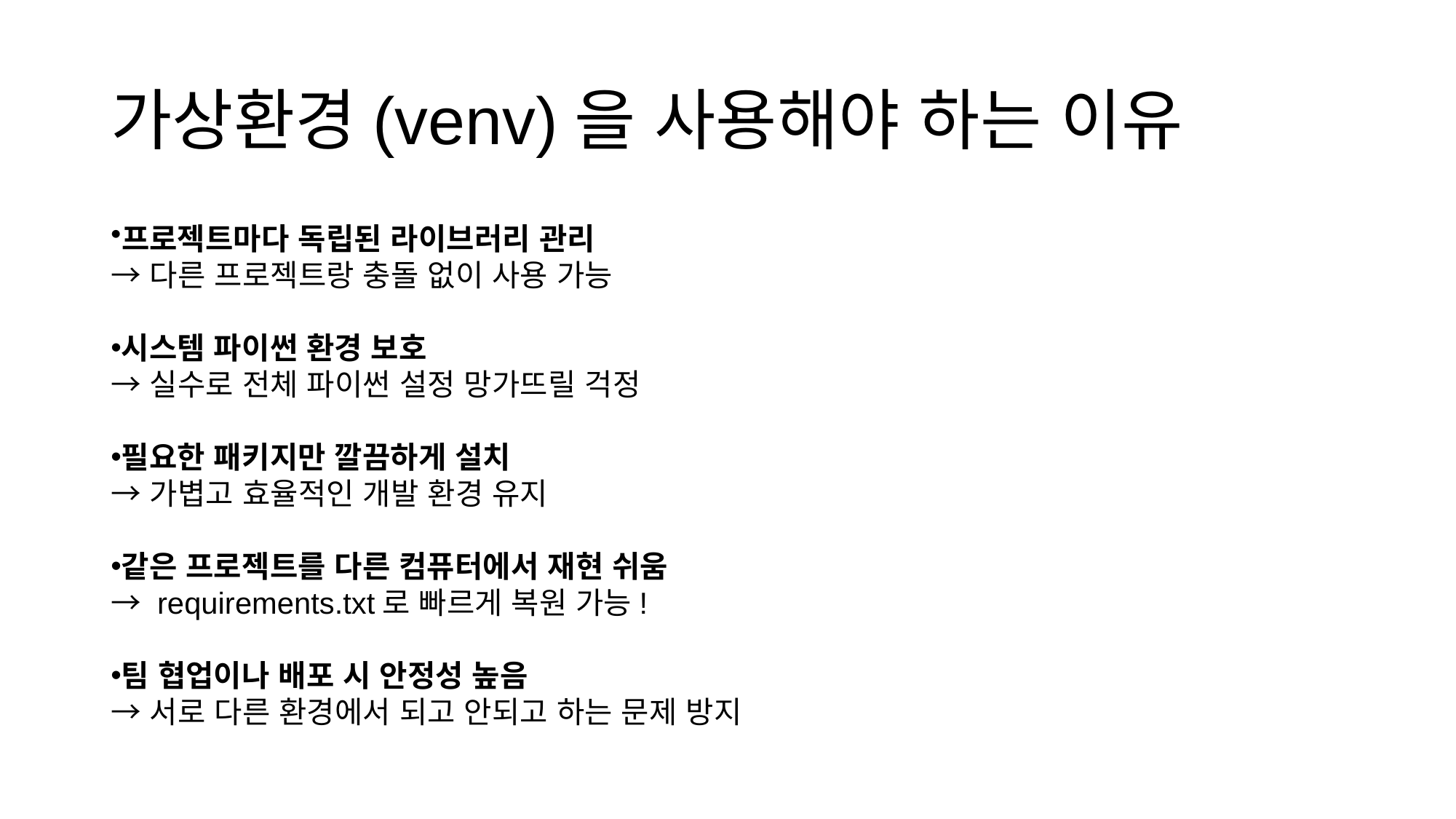

# 가상환경(venv)을 사용해야 하는 이유
프로젝트마다 독립된 라이브러리 관리
→ 다른 프로젝트랑 충돌 없이 사용 가능

시스템 파이썬 환경 보호
→ 실수로 전체 파이썬 설정 망가뜨릴 걱정

필요한 패키지만 깔끔하게 설치
→ 가볍고 효율적인 개발 환경 유지

같은 프로젝트를 다른 컴퓨터에서 재현 쉬움
→ requirements.txt로 빠르게 복원 가능!

팀 협업이나 배포 시 안정성 높음
→ 서로 다른 환경에서 되고 안되고 하는 문제 방지